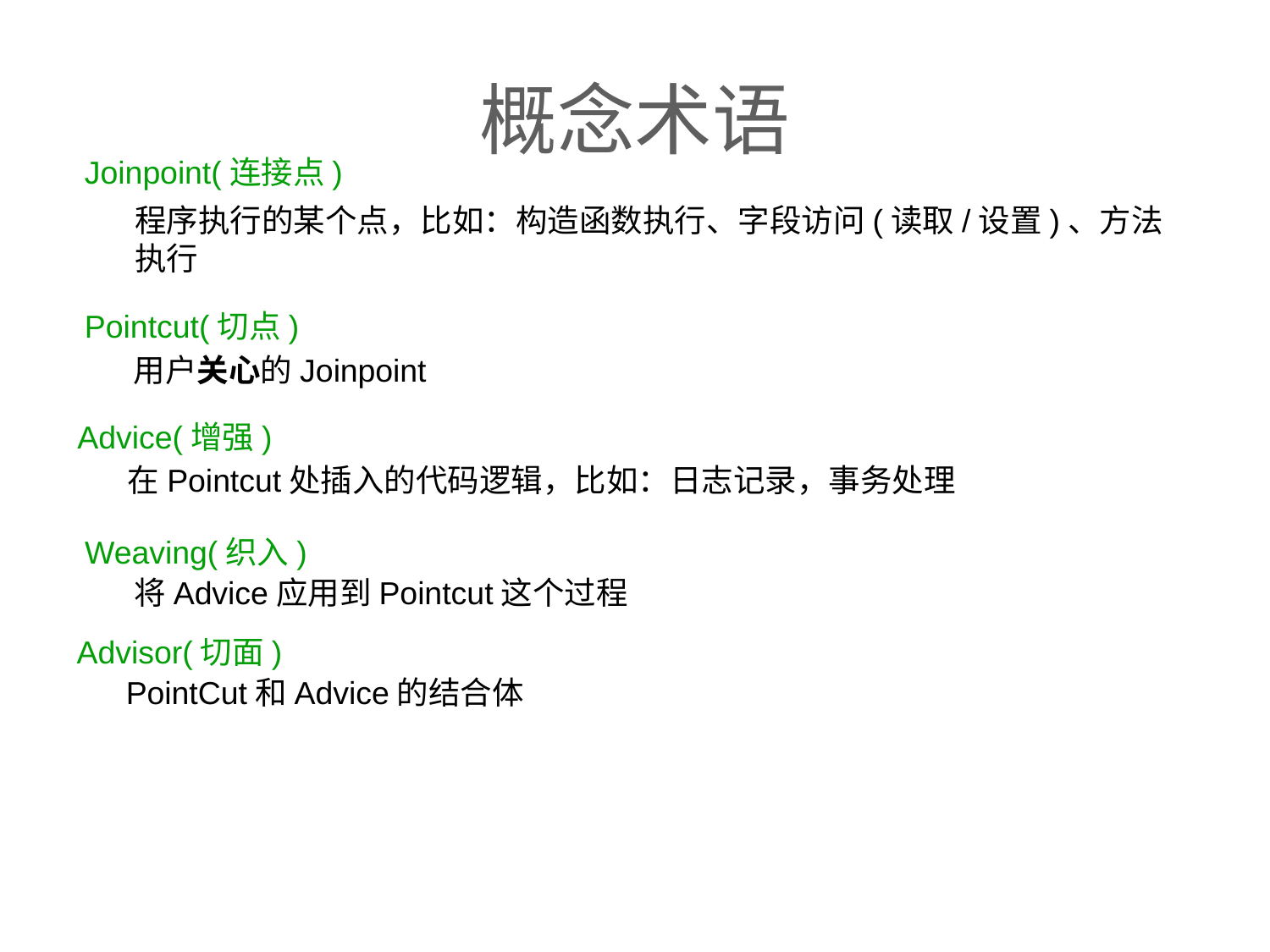

# 概念术语
Joinpoint(连接点)
程序执行的某个点，比如：构造函数执行、字段访问(读取/设置)、方法执行
Pointcut(切点)
用户关心的Joinpoint
Advice(增强)
在Pointcut处插入的代码逻辑，比如：日志记录，事务处理
Weaving(织入)
将Advice应用到Pointcut这个过程
Advisor(切面)
PointCut和Advice的结合体